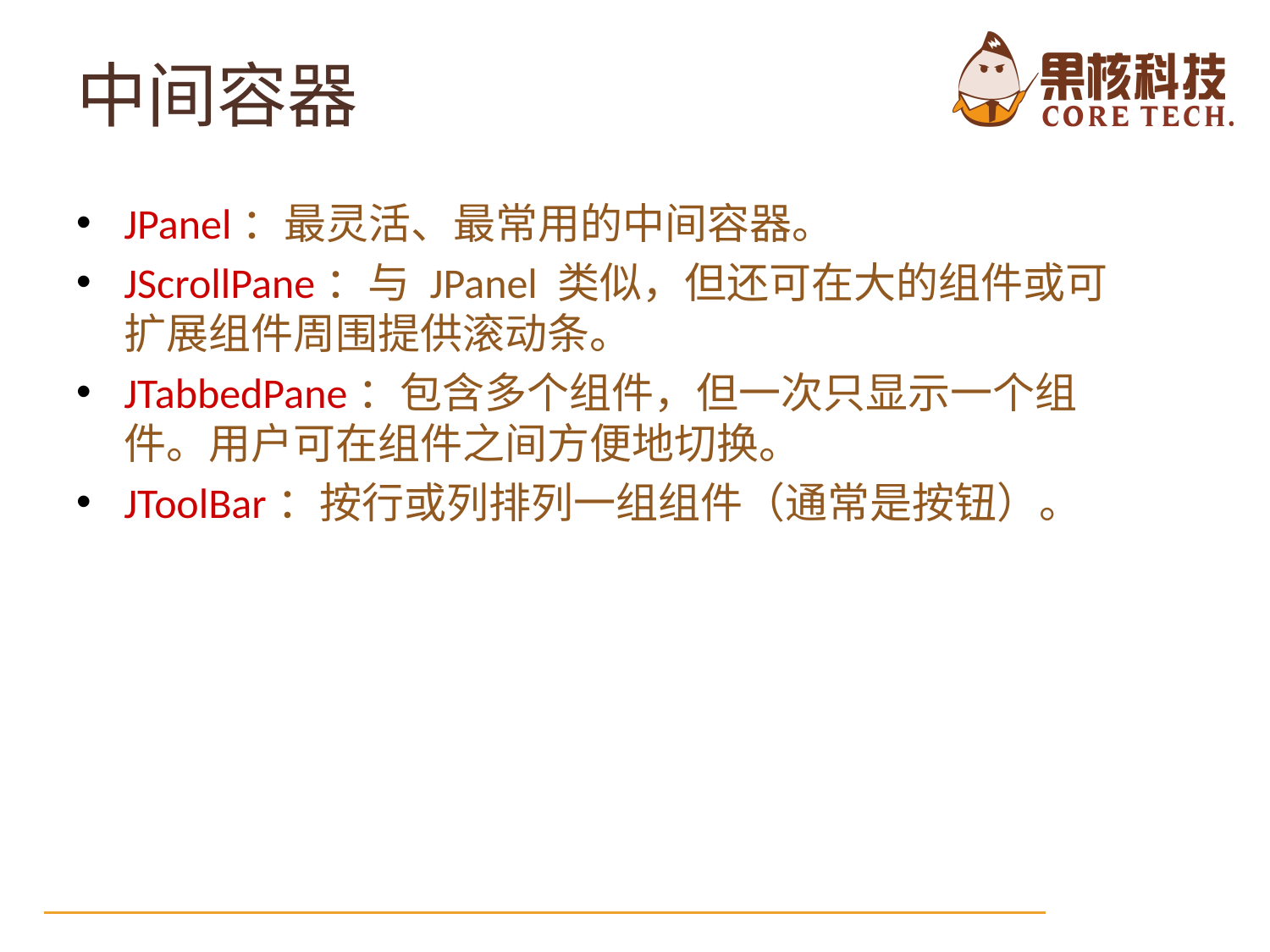

# 中间容器
JPanel：最灵活、最常用的中间容器。
JScrollPane：与 JPanel 类似，但还可在大的组件或可扩展组件周围提供滚动条。
JTabbedPane：包含多个组件，但一次只显示一个组件。用户可在组件之间方便地切换。
JToolBar：按行或列排列一组组件（通常是按钮）。